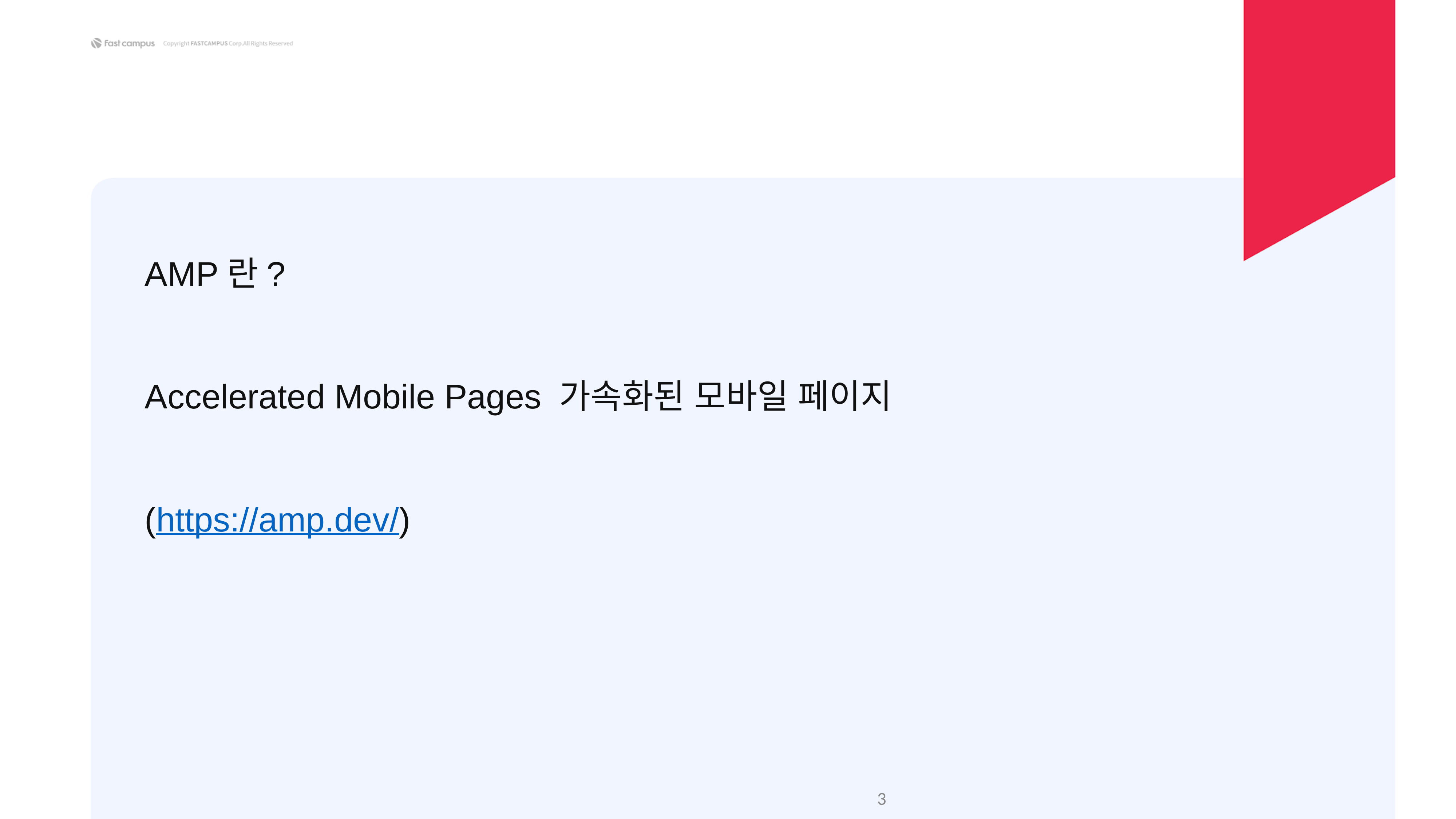

AMP란?

Accelerated Mobile Pages 가속화된 모바일 페이지

(https://amp.dev/)
3